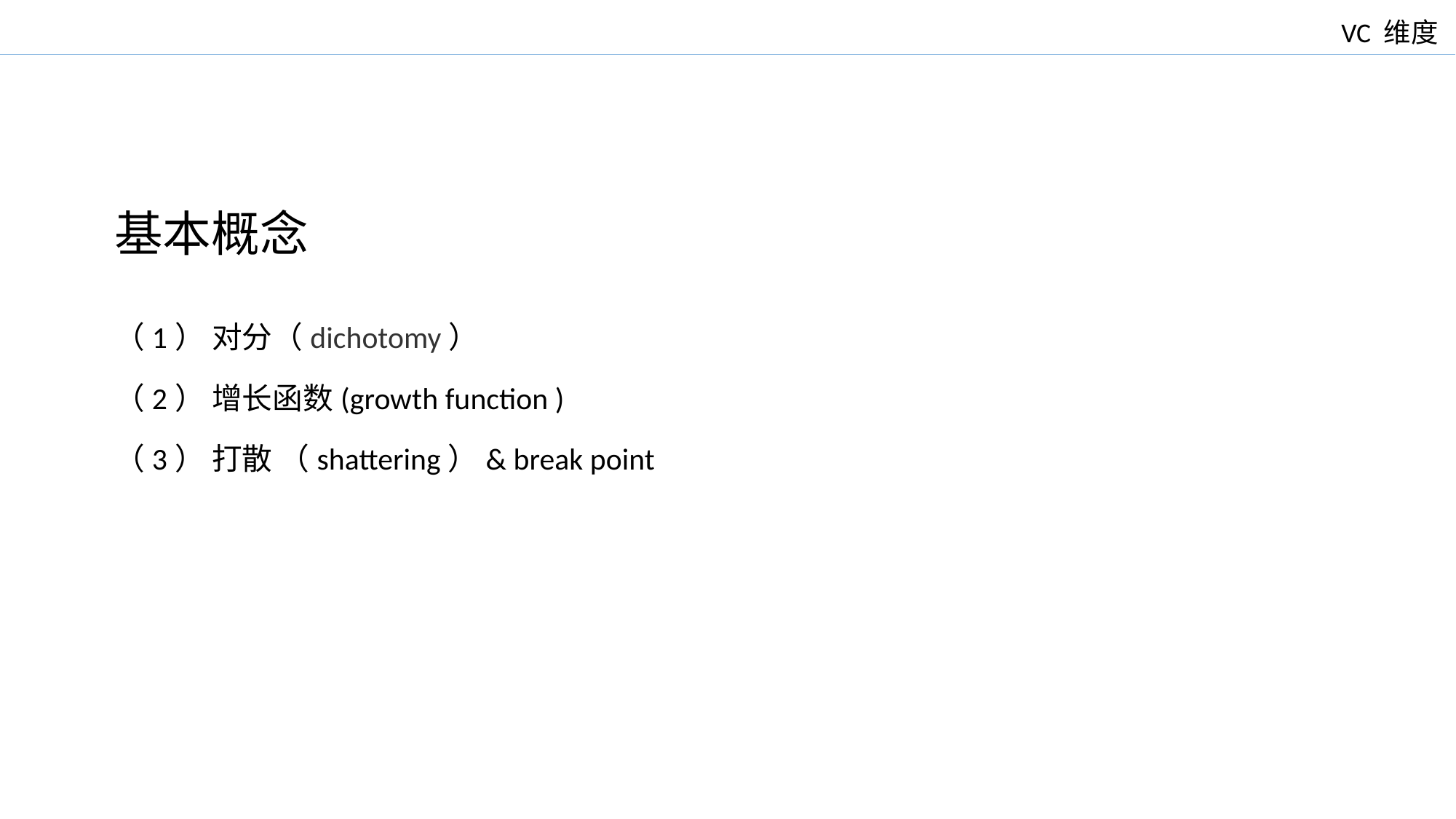

VC 维度
基本概念

（1） 对分（dichotomy）

（2） 增长函数(growth function )

（3） 打散 （shattering）& break point